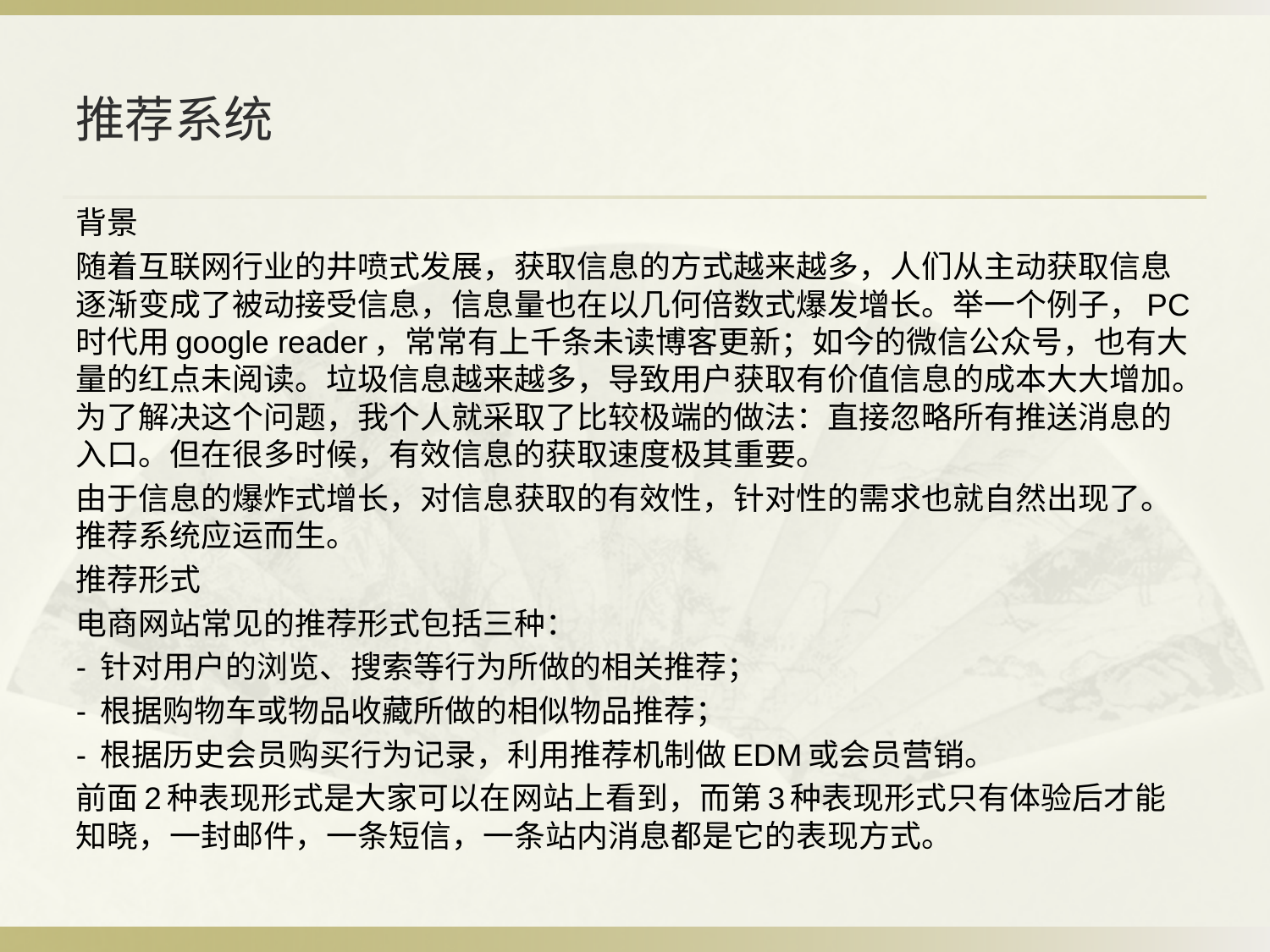

# 推荐系统
背景
随着互联网行业的井喷式发展，获取信息的方式越来越多，人们从主动获取信息逐渐变成了被动接受信息，信息量也在以几何倍数式爆发增长。举一个例子，PC时代用google reader，常常有上千条未读博客更新；如今的微信公众号，也有大量的红点未阅读。垃圾信息越来越多，导致用户获取有价值信息的成本大大增加。为了解决这个问题，我个人就采取了比较极端的做法：直接忽略所有推送消息的入口。但在很多时候，有效信息的获取速度极其重要。
由于信息的爆炸式增长，对信息获取的有效性，针对性的需求也就自然出现了。推荐系统应运而生。
推荐形式
电商网站常见的推荐形式包括三种：
- 针对用户的浏览、搜索等行为所做的相关推荐；
- 根据购物车或物品收藏所做的相似物品推荐；
- 根据历史会员购买行为记录，利用推荐机制做EDM或会员营销。
前面2种表现形式是大家可以在网站上看到，而第3种表现形式只有体验后才能知晓，一封邮件，一条短信，一条站内消息都是它的表现方式。